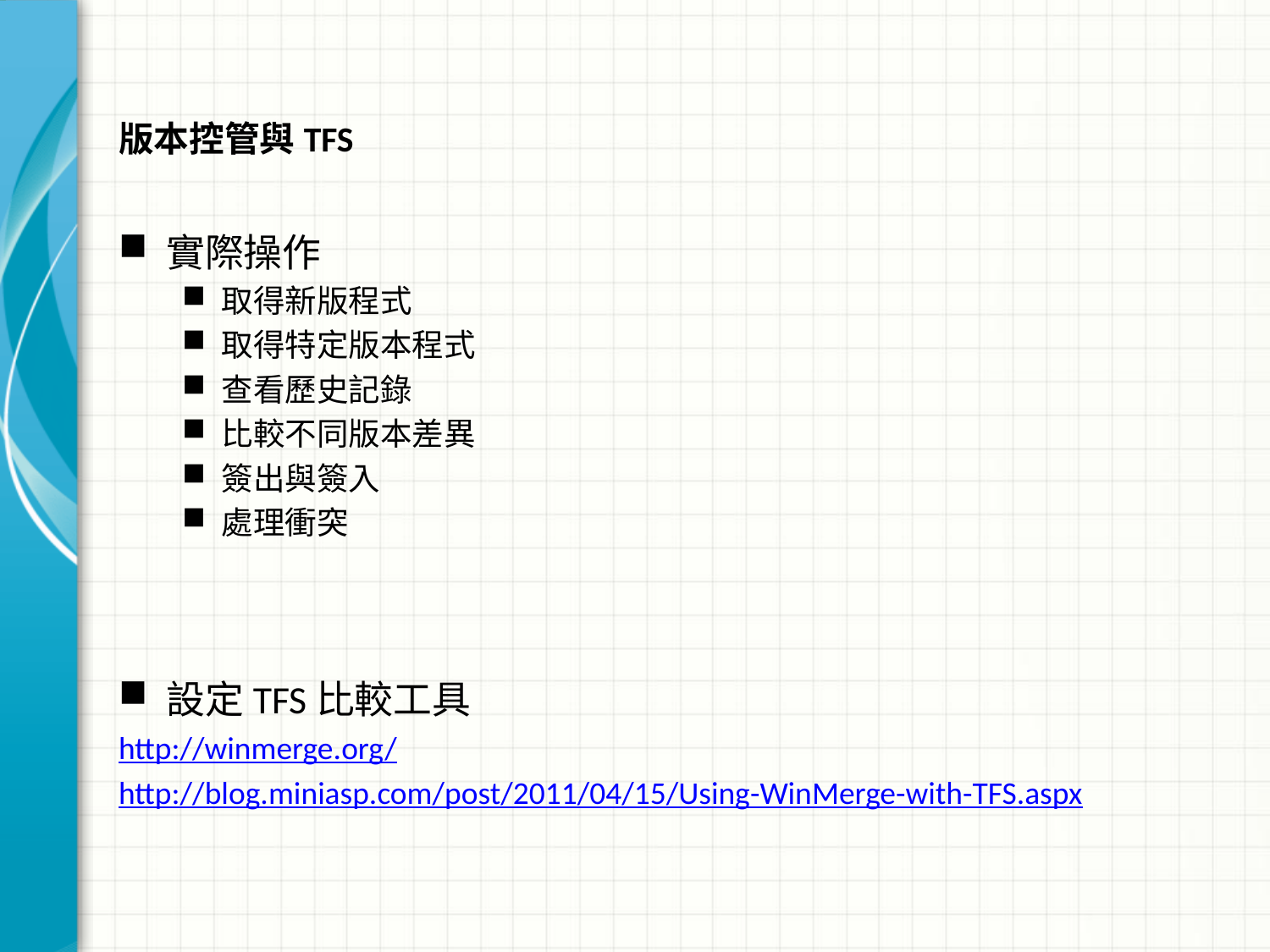

# 版本控管與TFS
實際操作
取得新版程式
取得特定版本程式
查看歷史記錄
比較不同版本差異
簽出與簽入
處理衝突

設定TFS比較工具
http://winmerge.org/
http://blog.miniasp.com/post/2011/04/15/Using-WinMerge-with-TFS.aspx